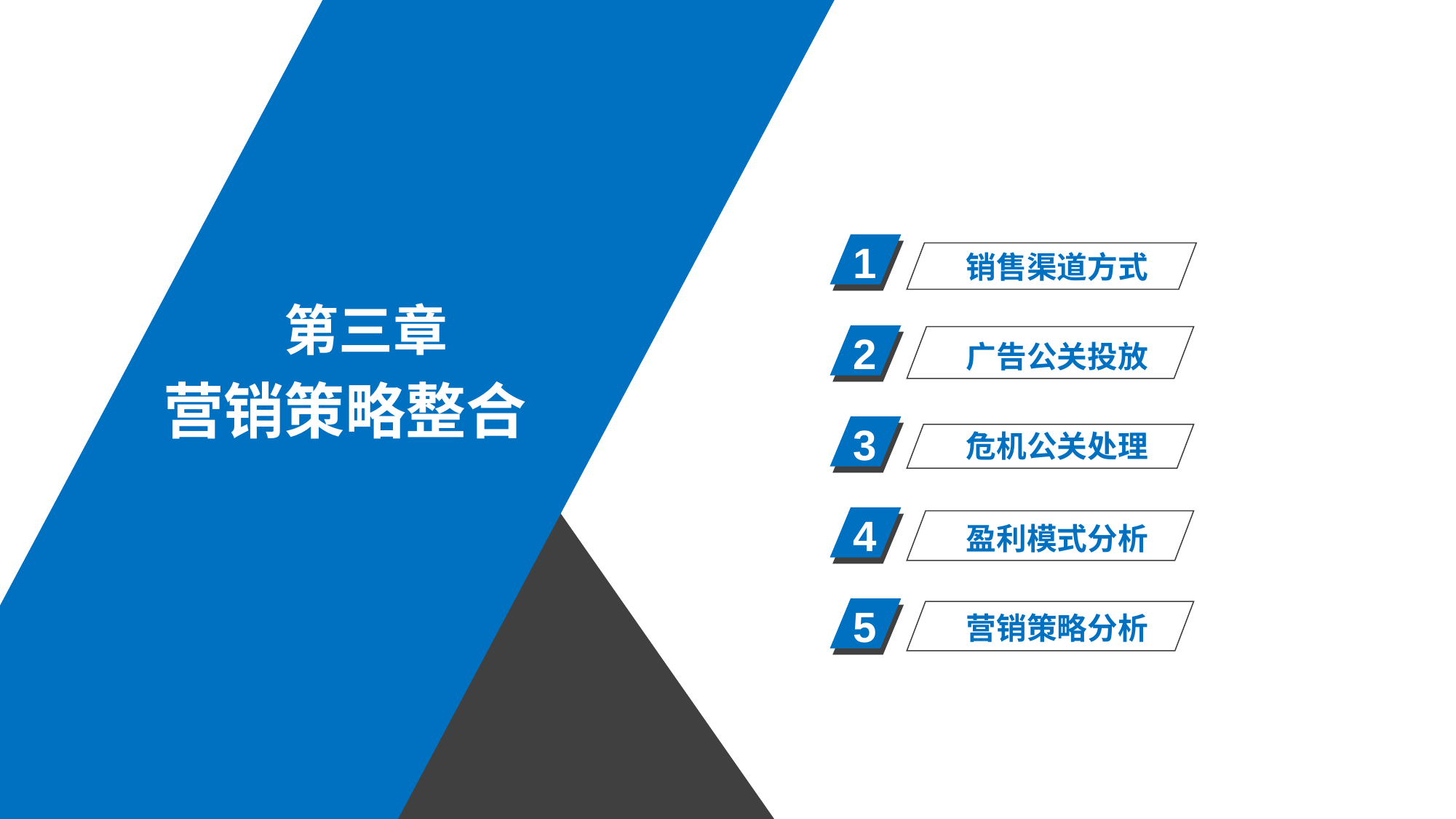

1

销售渠道方式
第三章
2

广告公关投放
营销策略整合
3

危机公关处理

4

盈利模式分析
5

营销策略分析